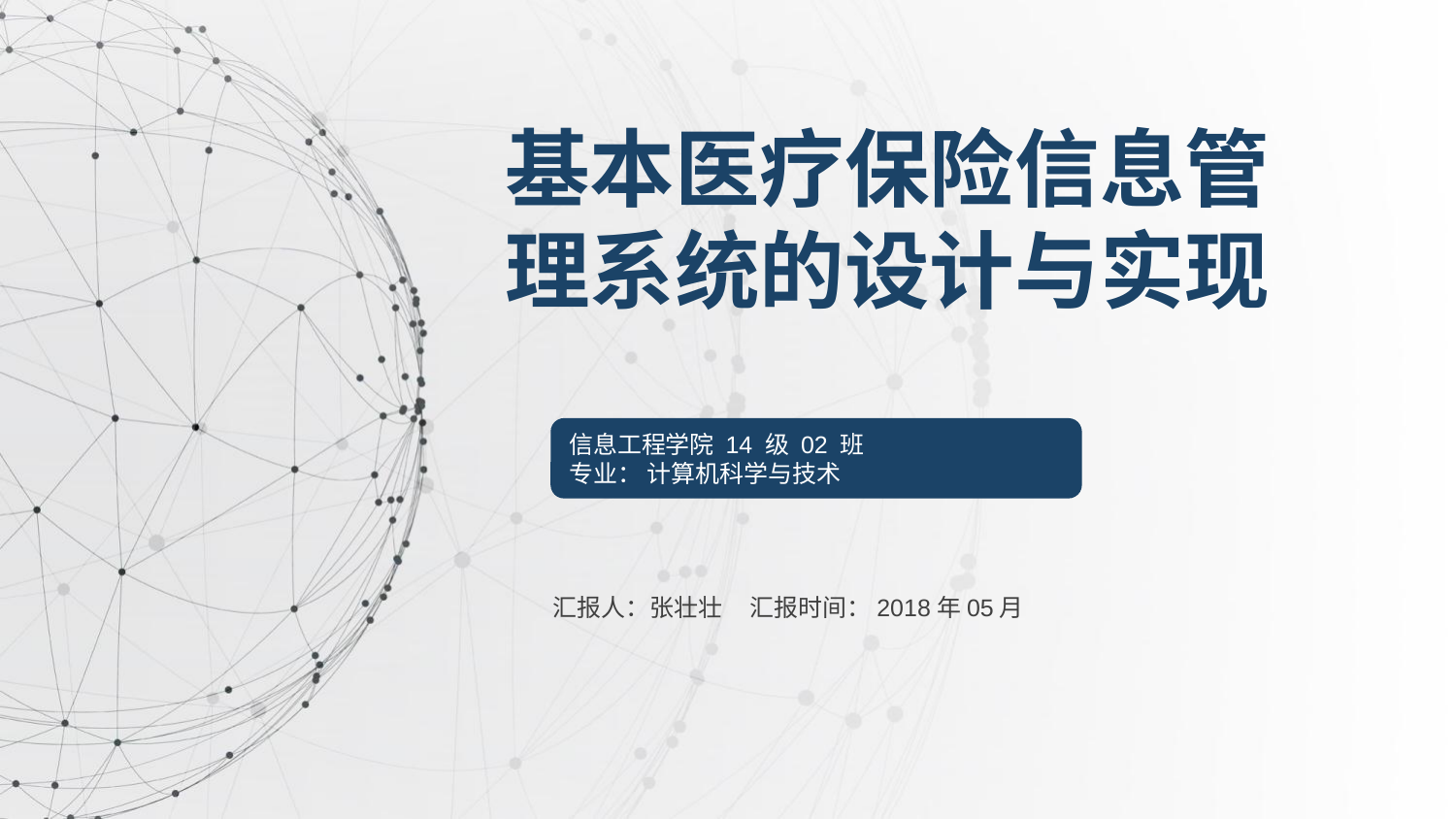

基本医疗保险信息管理系统的设计与实现
信息工程学院 14 级 02 班
专业： 计算机科学与技术
汇报人：张壮壮     汇报时间：2018年05月